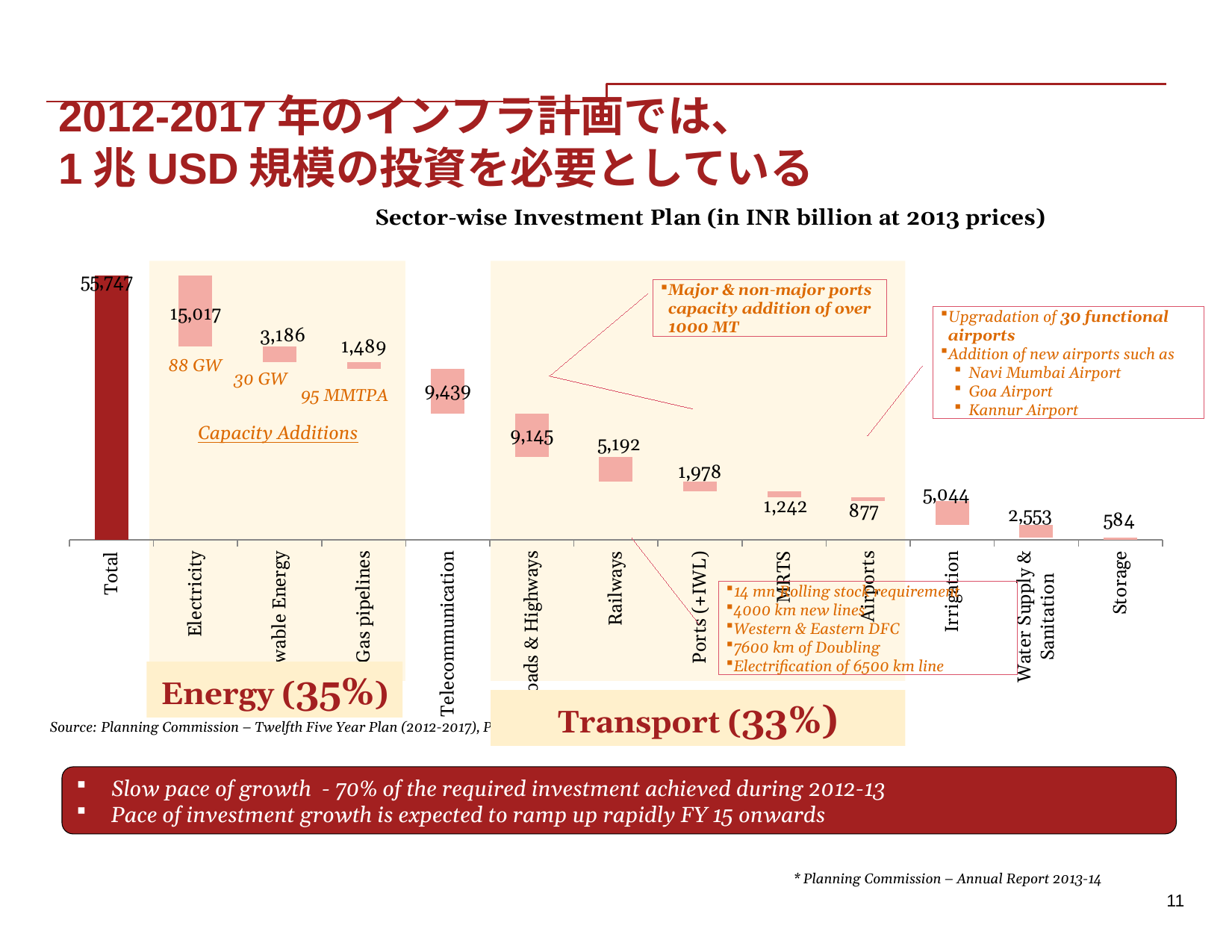

# 2012-2017年のインフラ計画では、 1兆USD規模の投資を必要としている
  –

### Chart: Sector-wise Investment Plan (in INR billion at 2013 prices)

| Category | Column1 | Column3 |
|---|---|---|
| Total | 0.0 | 55746.65 |
| Electricity | 40729.990000000005 | 15016.66 |
| Renewable Energy | 37543.73 | 3186.26 |
| Oil & Gas pipelines | 36054.4 | 1489.33 |
| Telecommunication | 26615.410000000003 | 9438.99 |
| Roads & Highways | 17470.050000000003 | 9145.36 |
| Railways | 12277.840000000004 | 5192.21 |
| Ports (+IWL) | 10300.030000000004 | 1977.81 |
| MRTS | 9058.450000000004 | 1241.58 |
| Airports | 8181.310000000004 | 877.14 |
| Irrigation | 3137.600000000004 | 5043.71 |
| Water Supply & Sanitation | 584.410000000004 | 2553.19 |
| Storage | 3.979039320256561e-12 | 584.41 |

Major & non-major ports capacity addition of over 1000 MT
Upgradation of 30 functional airports
Addition of new airports such as
Navi Mumbai Airport
Goa Airport
Kannur Airport
88 GW
30 GW
95 MMTPA
Capacity Additions
14 mn Rolling stock requirement
4000 km new lines
Western & Eastern DFC
7600 km of Doubling
Electrification of 6500 km line
Source: Planning Commission – Twelfth Five Year Plan (2012-2017), Published in 2013
Energy (35%)
Transport (33%)
Slow pace of growth  - 70% of the required investment achieved during 2012-13
Pace of investment growth is expected to ramp up rapidly FY 15 onwards
* Planning Commission – Annual Report 2013-14
11